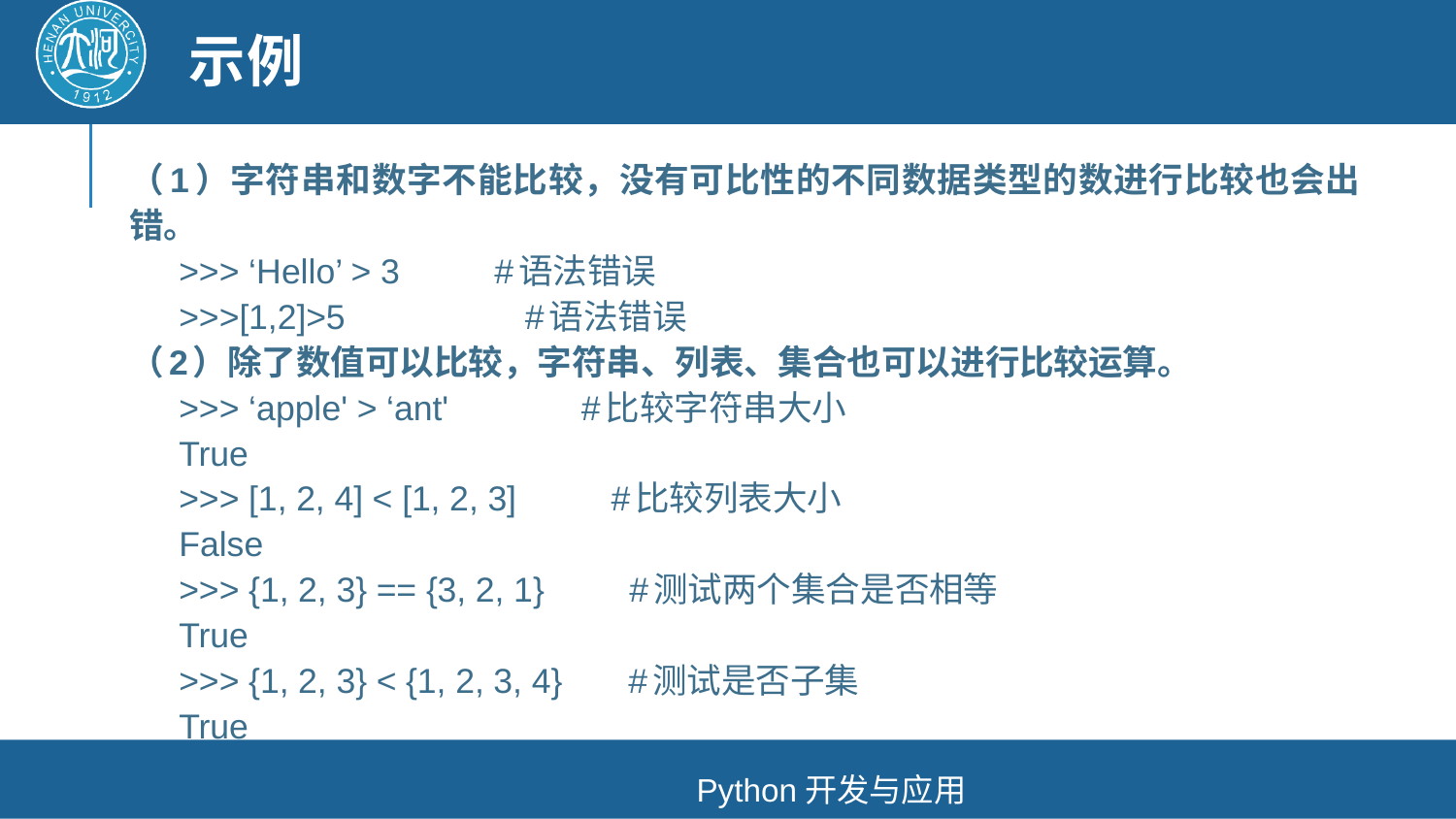

# 示例
（1）字符串和数字不能比较，没有可比性的不同数据类型的数进行比较也会出错。
>>> ‘Hello’ > 3          #语法错误
>>>[1,2]>5                   #语法错误
（2）除了数值可以比较，字符串、列表、集合也可以进行比较运算。
>>> ‘apple' > ‘ant'              #比较字符串大小
True
>>> [1, 2, 4] < [1, 2, 3]          #比较列表大小
False
>>> {1, 2, 3} == {3, 2, 1}         #测试两个集合是否相等
True
>>> {1, 2, 3} < {1, 2, 3, 4}       #测试是否子集
True

Python开发与应用
65